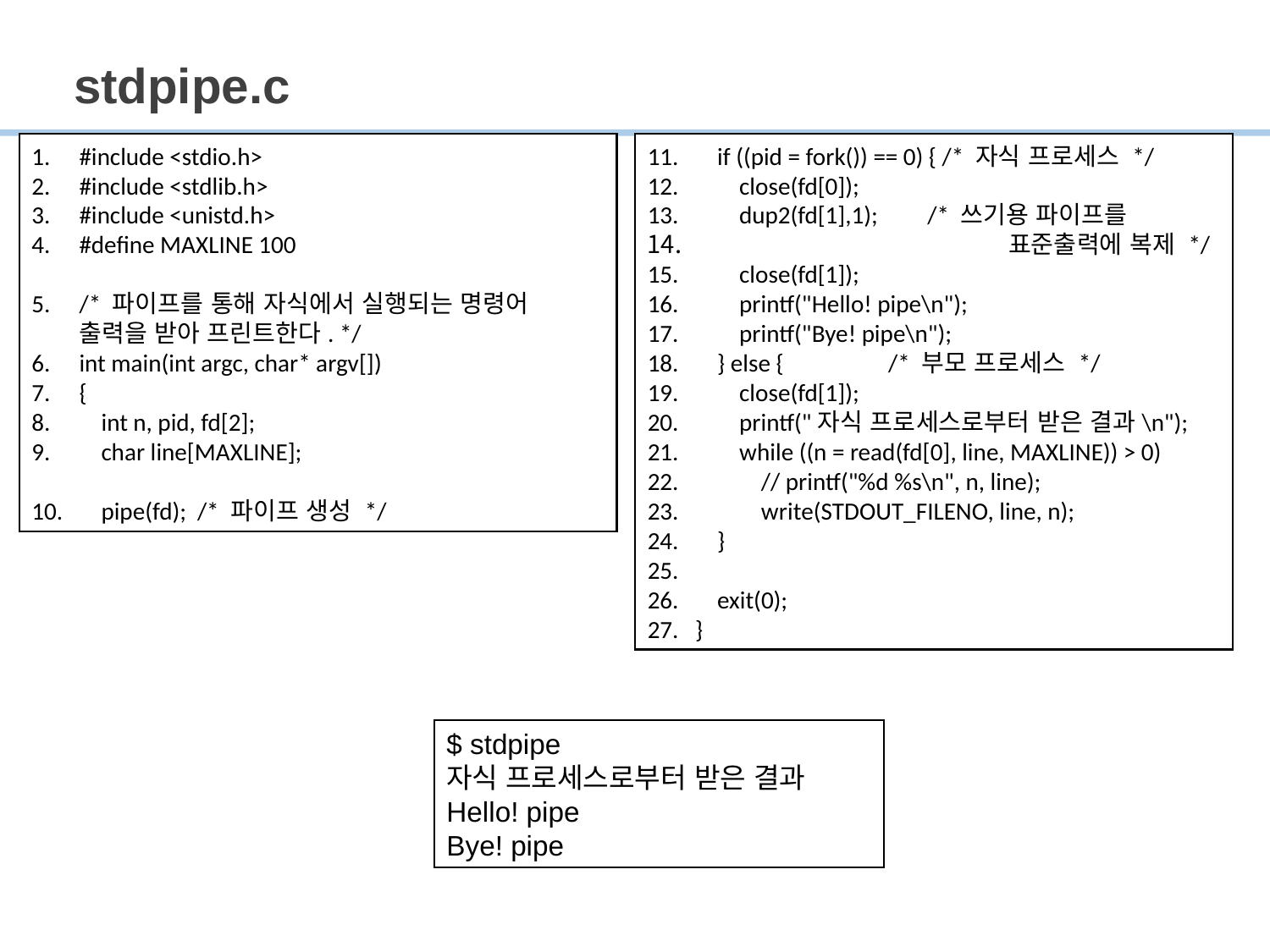

# stdpipe.c
#include <stdio.h>
#include <stdlib.h>
#include <unistd.h>
#define MAXLINE 100

/* 파이프를 통해 자식에서 실행되는 명령어 출력을 받아 프린트한다. */
int main(int argc, char* argv[])
{
    int n, pid, fd[2];
    char line[MAXLINE];

    pipe(fd);  /* 파이프 생성 */
    if ((pid = fork()) == 0) { /* 자식 프로세스 */
        close(fd[0]);
        dup2(fd[1],1);         /* 쓰기용 파이프를
                                            표준출력에 복제 */
        close(fd[1]);
        printf("Hello! pipe\n");
        printf("Bye! pipe\n");
    } else {                   /* 부모 프로세스 */
        close(fd[1]);
        printf("자식 프로세스로부터 받은 결과\n");
        while ((n = read(fd[0], line, MAXLINE)) > 0)
            // printf("%d %s\n", n, line);
            write(STDOUT_FILENO, line, n);
    }

    exit(0);
}
$ stdpipe
자식 프로세스로부터 받은 결과
Hello! pipe
Bye! pipe